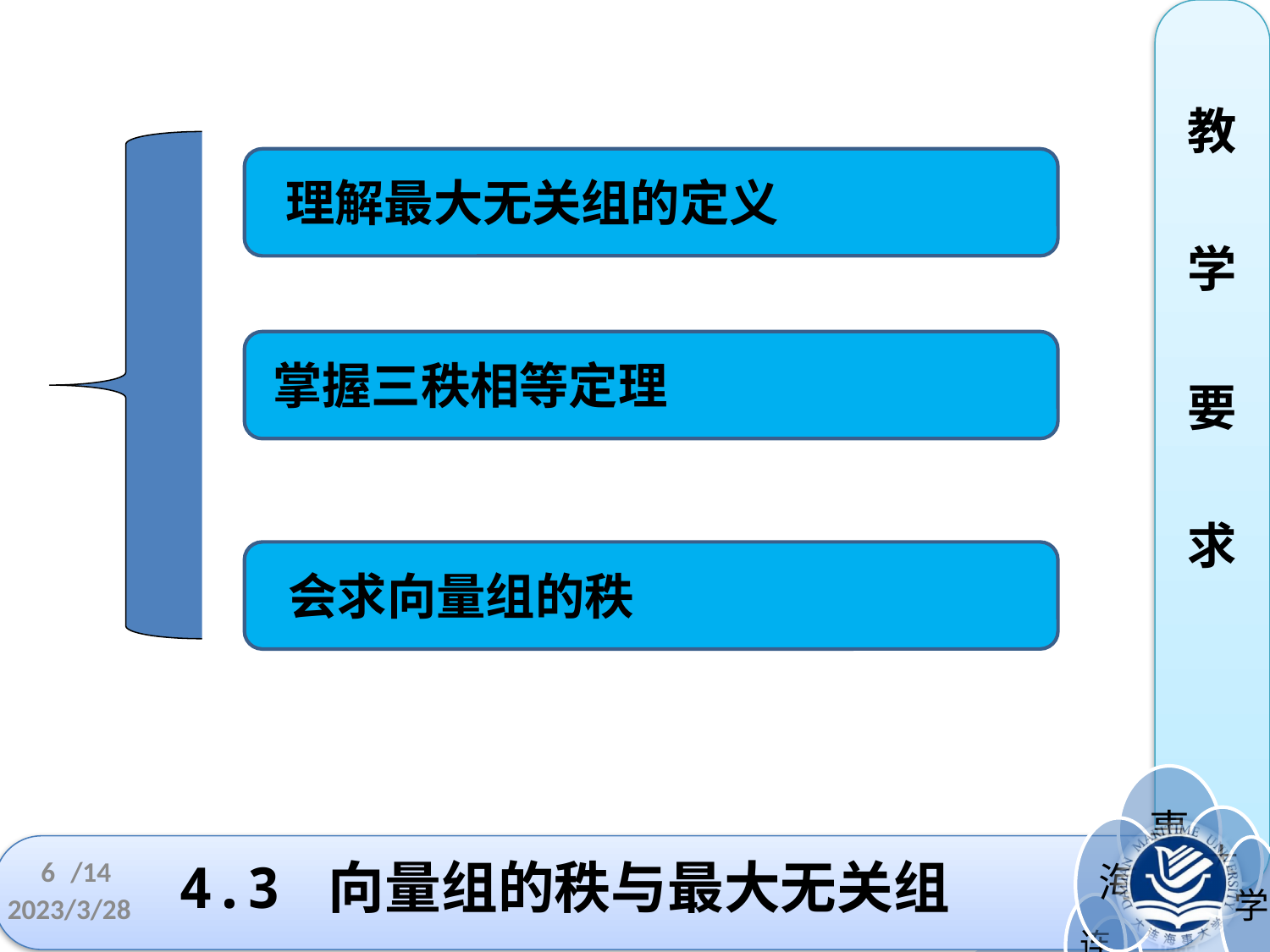

教

学

要

求

理解最大无关组的定义

掌握三秩相等定理

会求向量组的秩
6
# 4.3 向量组的秩与最大无关组
/14
2023/3/28